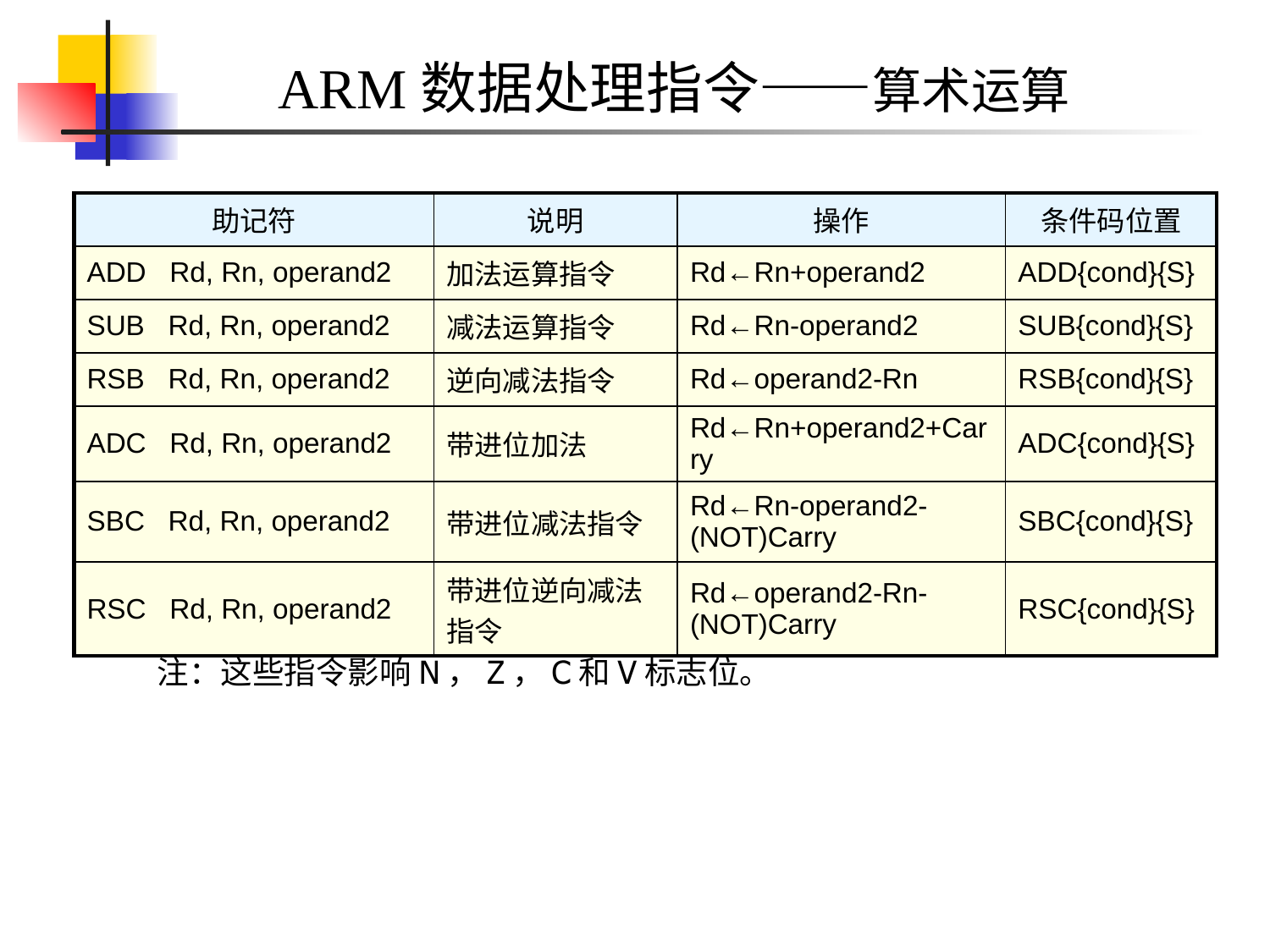

ARM数据处理指令——算术运算
| 助记符 | 说明 | 操作 | 条件码位置 |
| --- | --- | --- | --- |
| ADD Rd, Rn, operand2 | 加法运算指令 | Rd←Rn+operand2 | ADD{cond}{S} |
| SUB Rd, Rn, operand2 | 减法运算指令 | Rd←Rn-operand2 | SUB{cond}{S} |
| RSB Rd, Rn, operand2 | 逆向减法指令 | Rd←operand2-Rn | RSB{cond}{S} |
| ADC Rd, Rn, operand2 | 带进位加法 | Rd←Rn+operand2+Carry | ADC{cond}{S} |
| SBC Rd, Rn, operand2 | 带进位减法指令 | Rd←Rn-operand2-(NOT)Carry | SBC{cond}{S} |
| RSC Rd, Rn, operand2 | 带进位逆向减法指令 | Rd←operand2-Rn-(NOT)Carry | RSC{cond}{S} |
注：这些指令影响N，Z，C和V标志位。